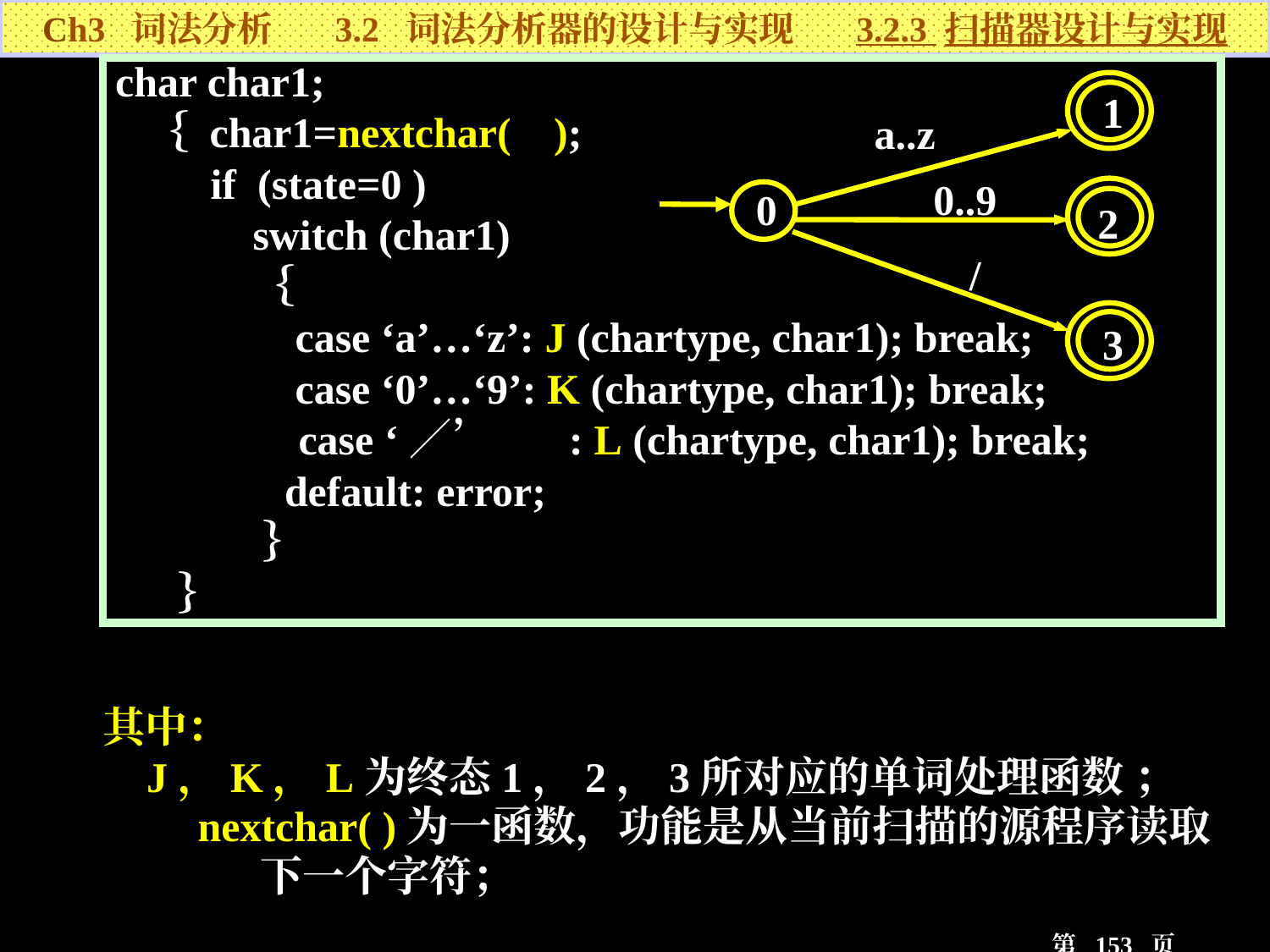

Ch3  词法分析      3.2  词法分析器的设计与实现      3.2.3 扫描器设计与实现
char char1;
  ｛ char1=nextchar(    );
         if  (state=0 )
             switch (char1)
            ｛
                 case ‘a’…‘z’: J (chartype, char1); break;
                 case ‘0’…‘9’: K (chartype, char1); break;
                 case ‘／’      : L (chartype, char1); break;
                default: error;
             ｝
     ｝

1
a..z

0..9

0
2

/

3

其中：
    J，K，L为终态1，2，3所对应的单词处理函数 ；
         nextchar( )为一函数，功能是从当前扫描的源程序读取
              下一个字符；